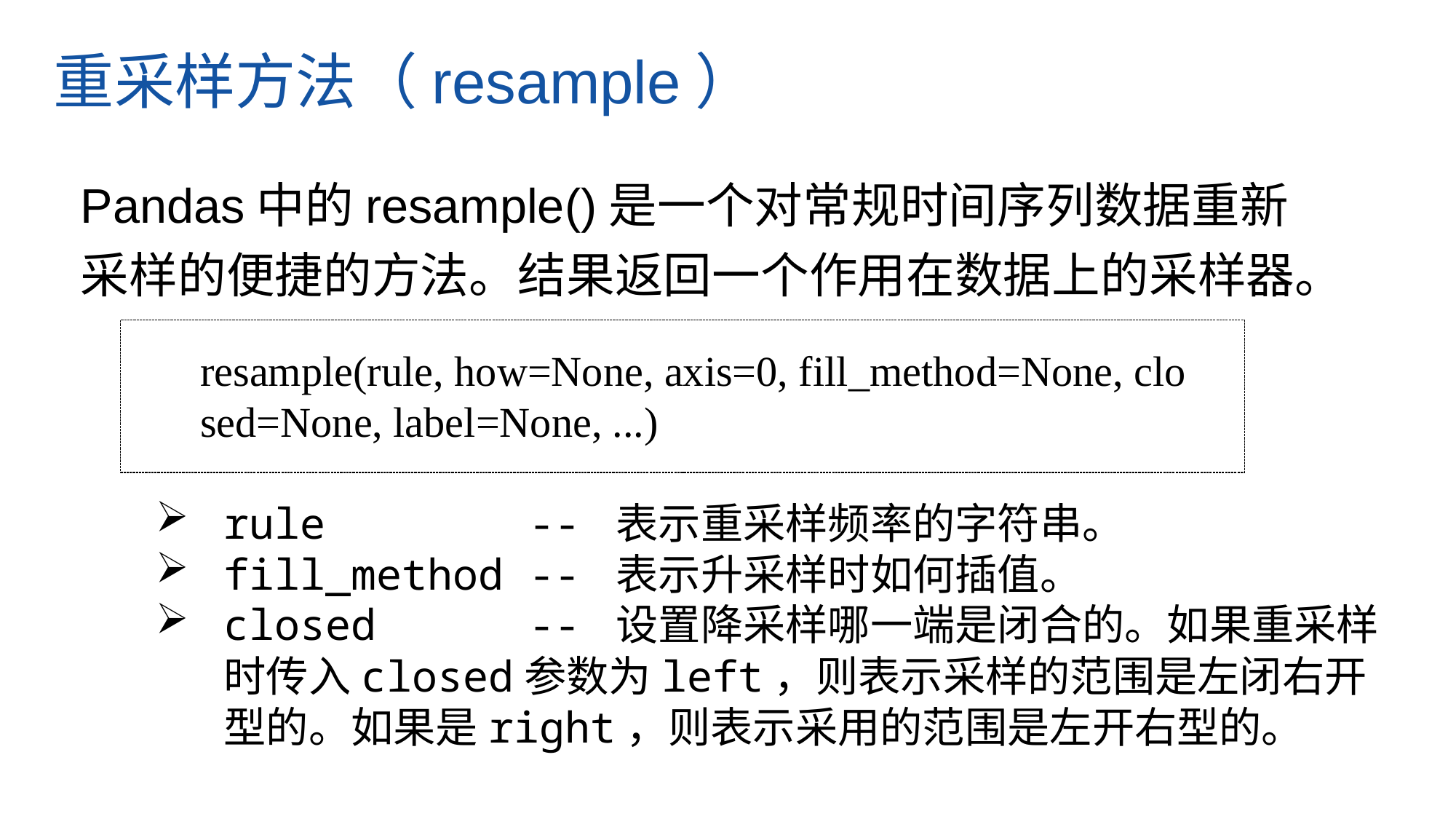

重采样方法（resample）
Pandas中的resample()是一个对常规时间序列数据重新采样的便捷的方法。结果返回一个作用在数据上的采样器。

resample(rule, how=None, axis=0, fill_method=None, closed=None, label=None, ...)
rule        -- 表示重采样频率的字符串。
fill_method -- 表示升采样时如何插值。
closed      -- 设置降采样哪一端是闭合的。如果重采样时传入closed参数为left，则表示采样的范围是左闭右开型的。如果是right，则表示采用的范围是左开右型的。